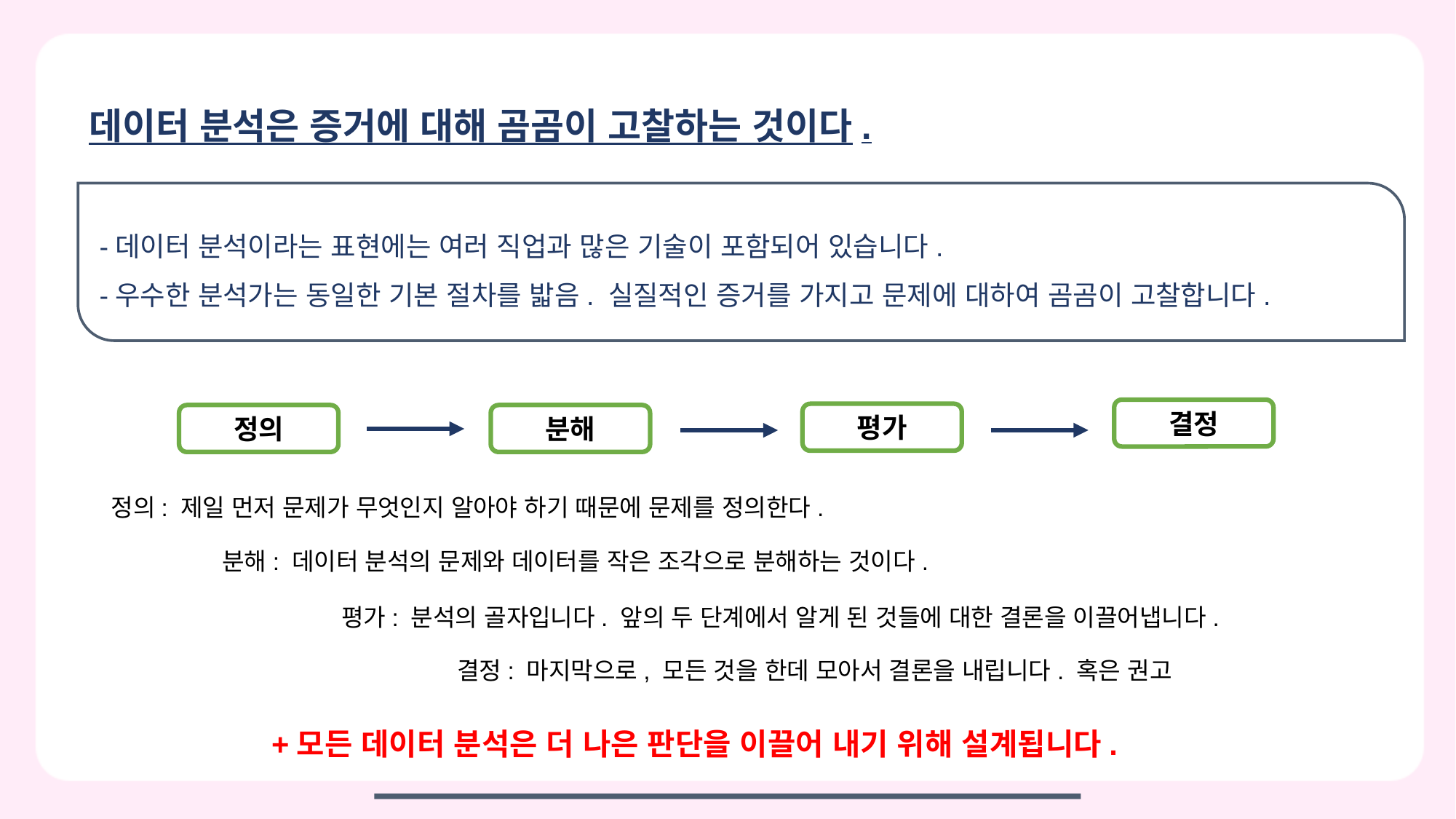

데이터 분석은 증거에 대해 곰곰이 고찰하는 것이다.
-데이터 분석이라는 표현에는 여러 직업과 많은 기술이 포함되어 있습니다.
-우수한 분석가는 동일한 기본 절차를 밟음. 실질적인 증거를 가지고 문제에 대하여 곰곰이 고찰합니다.
결정
평가
정의
분해
정의: 제일 먼저 문제가 무엇인지 알아야 하기 때문에 문제를 정의한다.
분해: 데이터 분석의 문제와 데이터를 작은 조각으로 분해하는 것이다.
평가: 분석의 골자입니다. 앞의 두 단계에서 알게 된 것들에 대한 결론을 이끌어냅니다.
결정: 마지막으로, 모든 것을 한데 모아서 결론을 내립니다. 혹은 권고
+모든 데이터 분석은 더 나은 판단을 이끌어 내기 위해 설계됩니다.